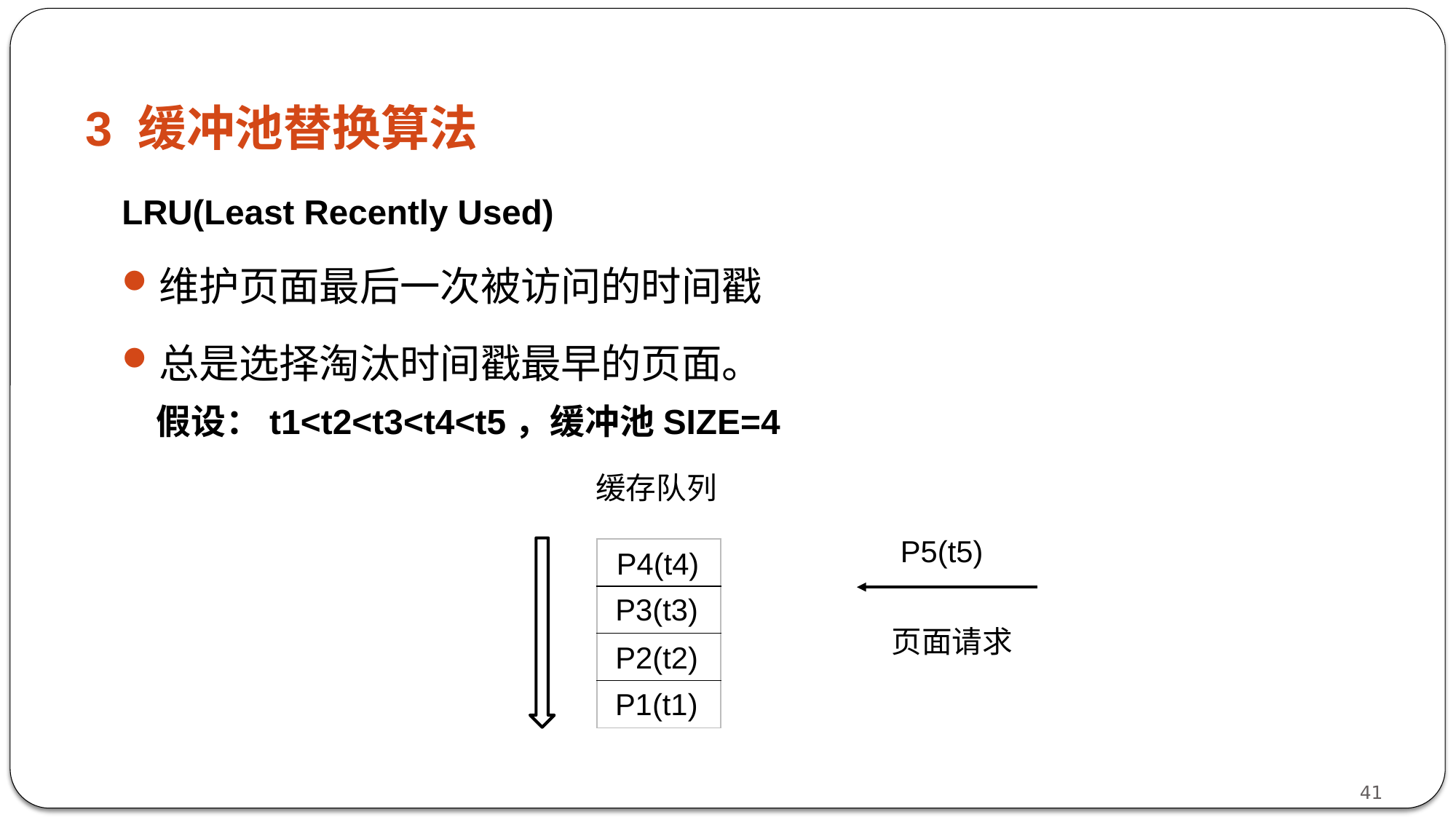

# 3 缓冲池替换算法
LRU(Least Recently Used)
维护页面最后一次被访问的时间戳
总是选择淘汰时间戳最早的页面。

假设：t1<t2<t3<t4<t5，缓冲池SIZE=4
缓存队列
P5(t5)

|  |
| --- |
|  |
|  |
|  |
P4(t4)
P3(t3)
页面请求
P2(t2)
P1(t1)
41